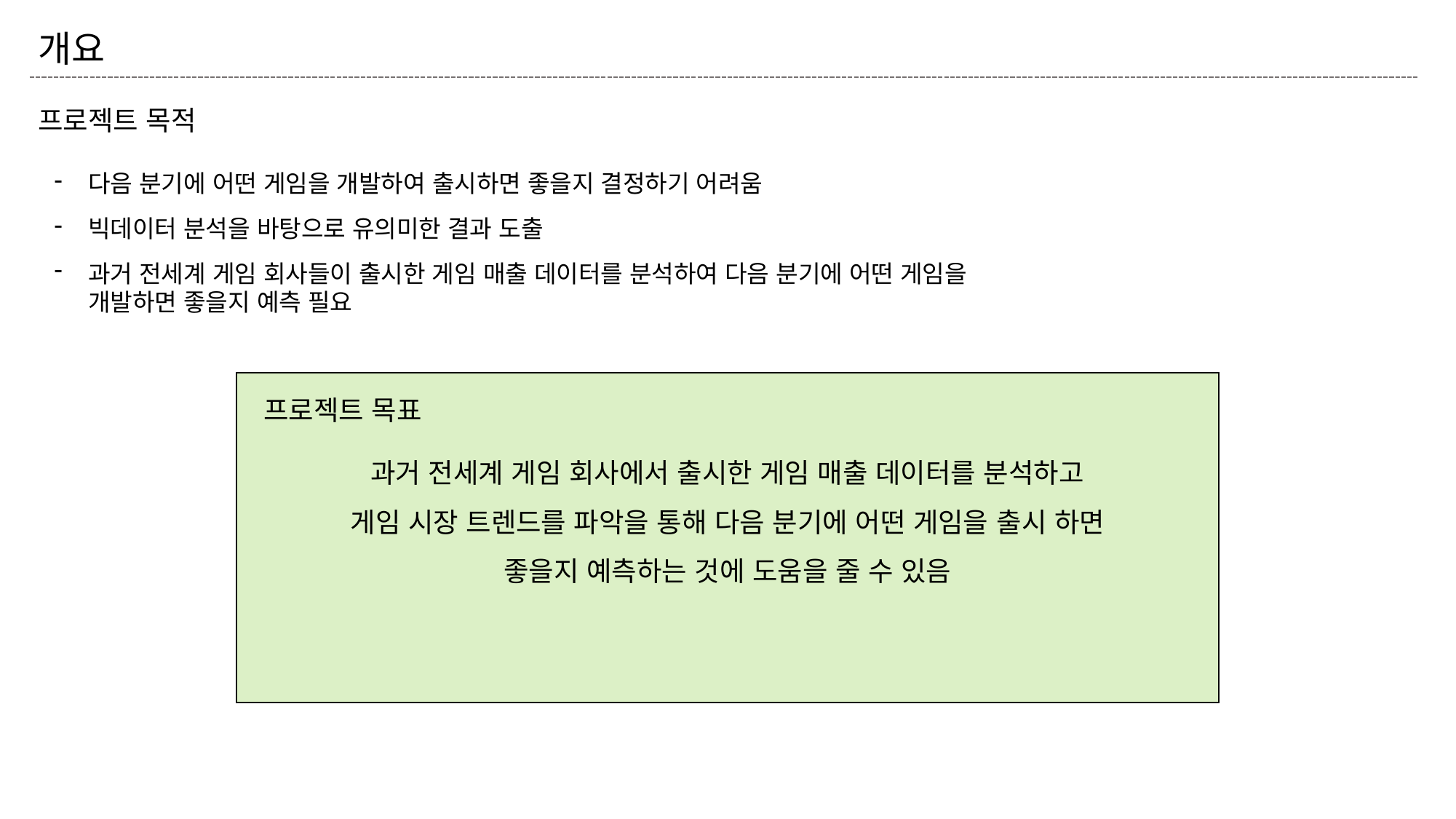

개요
프로젝트 목적
다음 분기에 어떤 게임을 개발하여 출시하면 좋을지 결정하기 어려움
빅데이터 분석을 바탕으로 유의미한 결과 도출
과거 전세계 게임 회사들이 출시한 게임 매출 데이터를 분석하여 다음 분기에 어떤 게임을 개발하면 좋을지 예측 필요
과거 전세계 게임 회사에서 출시한 게임 매출 데이터를 분석하고
게임 시장 트렌드를 파악을 통해 다음 분기에 어떤 게임을 출시 하면
좋을지 예측하는 것에 도움을 줄 수 있음

프로젝트 목표